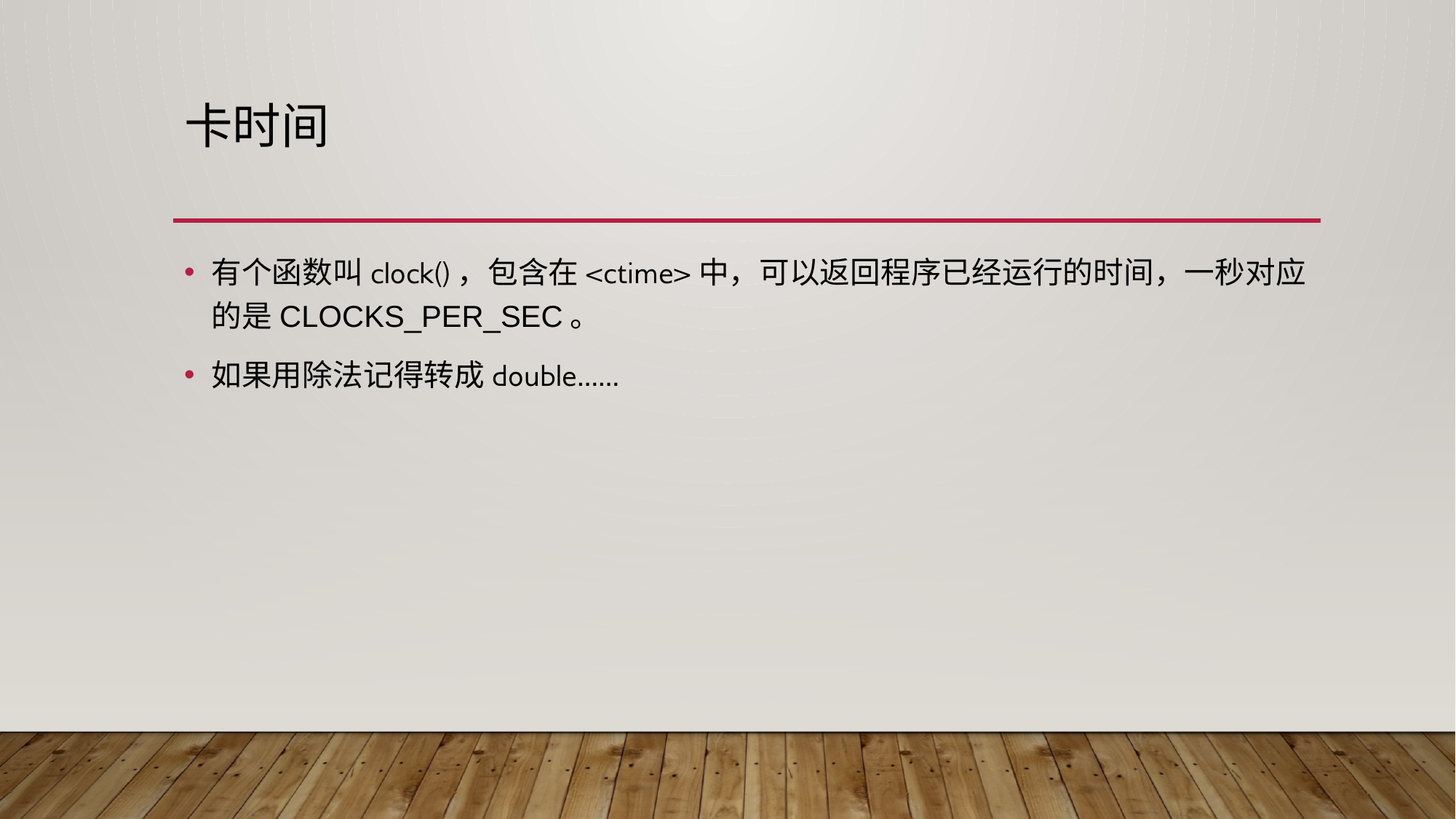

# 卡时间
有个函数叫clock()，包含在<ctime>中，可以返回程序已经运行的时间，一秒对应的是CLOCKS_PER_SEC。
如果用除法记得转成double……